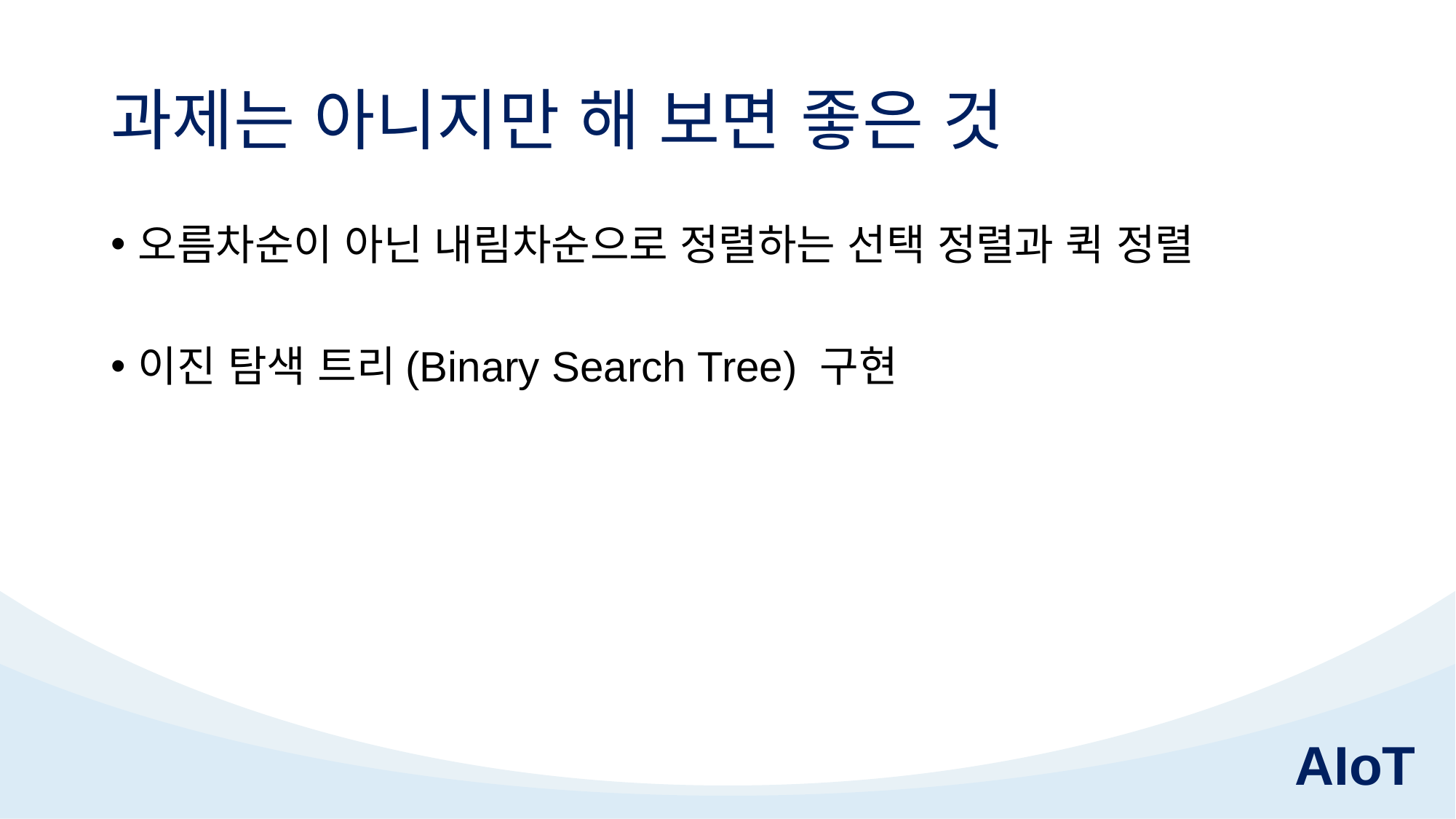

# 과제는 아니지만 해 보면 좋은 것
오름차순이 아닌 내림차순으로 정렬하는 선택 정렬과 퀵 정렬

이진 탐색 트리(Binary Search Tree) 구현